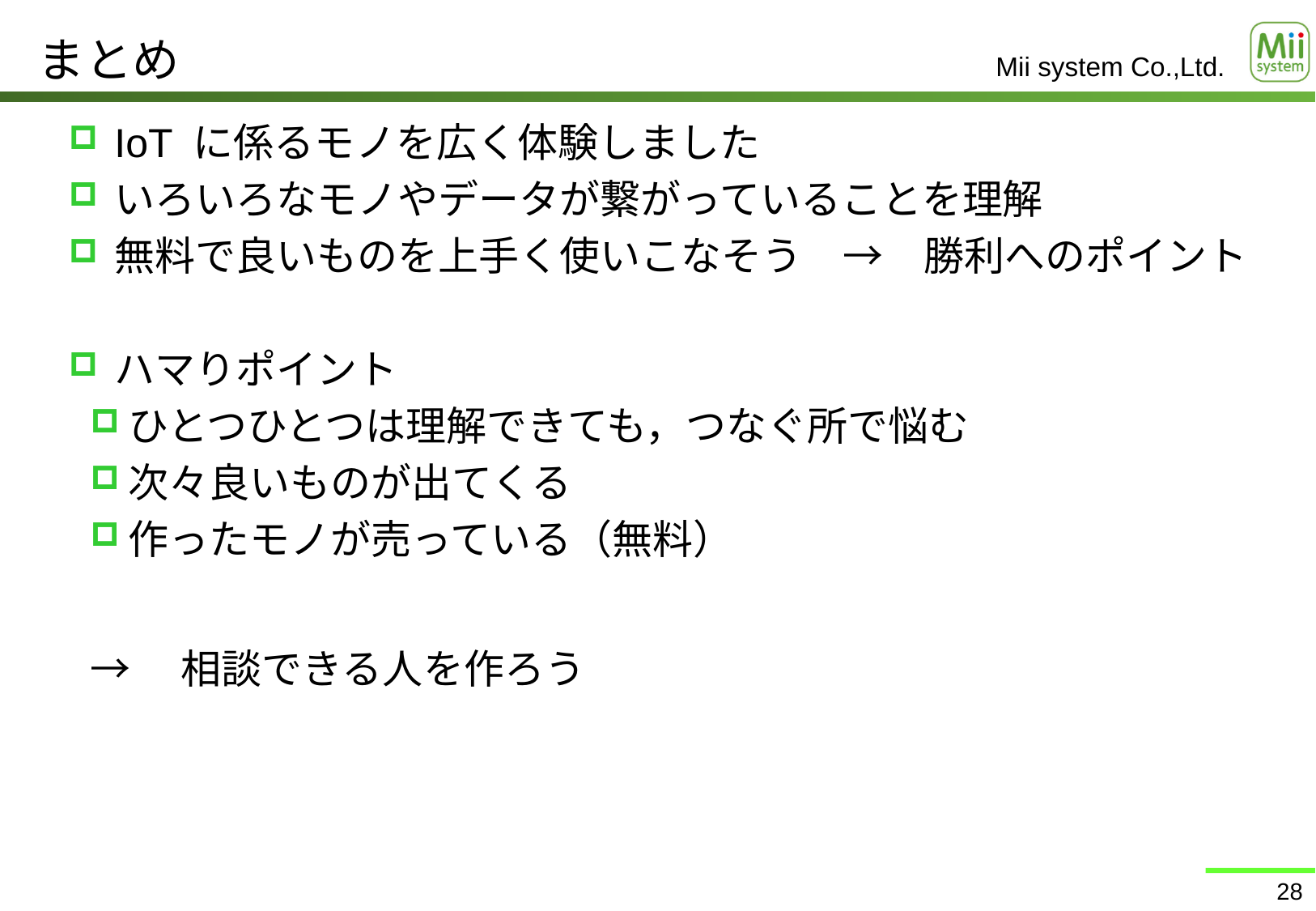

# まとめ
IoT に係るモノを広く体験しました
いろいろなモノやデータが繋がっていることを理解
無料で良いものを上手く使いこなそう　→　勝利へのポイント

ハマりポイント
ひとつひとつは理解できても，つなぐ所で悩む
次々良いものが出てくる
作ったモノが売っている（無料）

→　相談できる人を作ろう
28